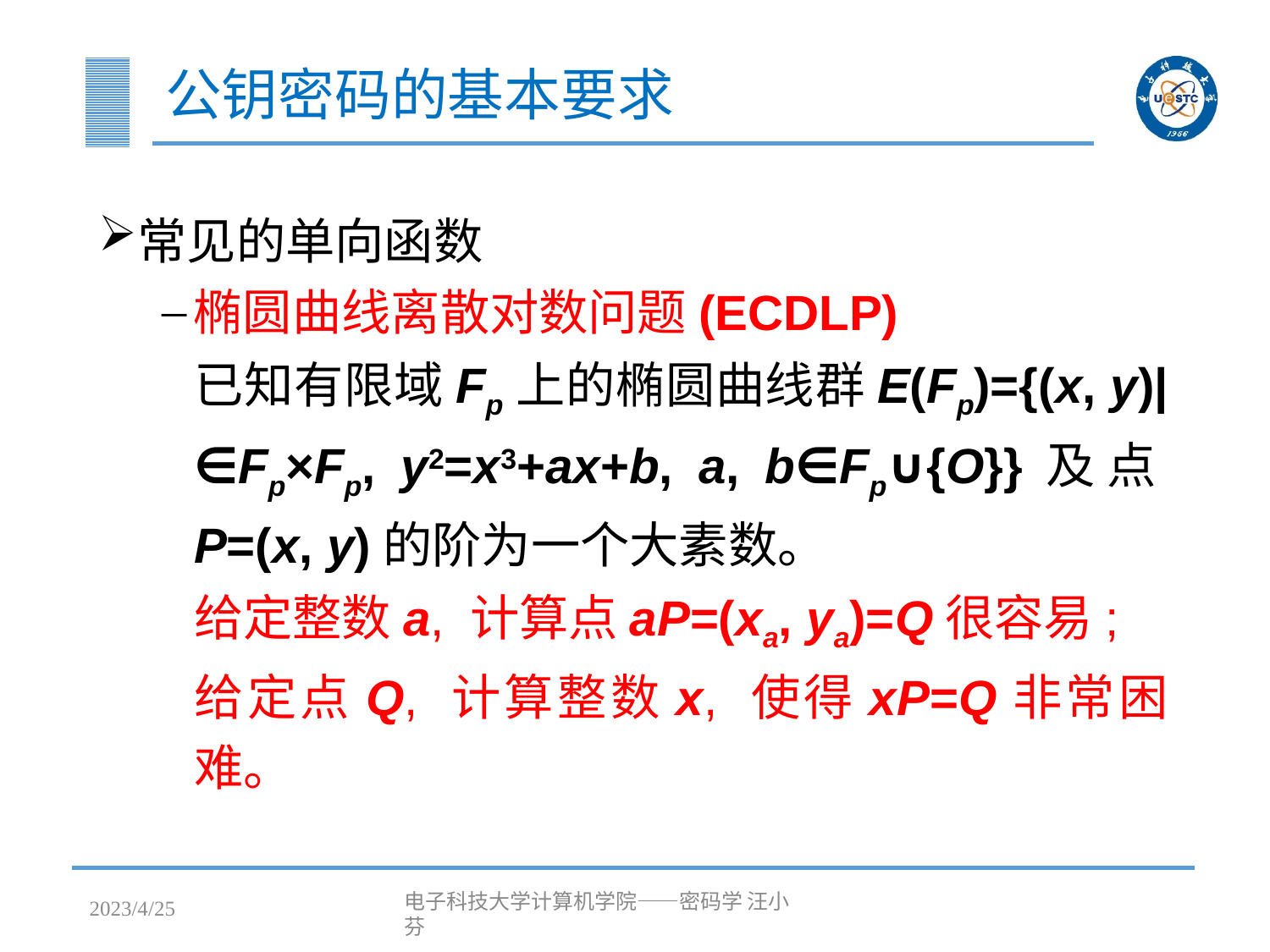

# 公钥密码的基本要求
常见的单向函数
椭圆曲线离散对数问题(ECDLP)
已知有限域Fp上的椭圆曲线群E(Fp)={(x, y)|∈Fp×Fp, y2=x3+ax+b, a, b∈Fp∪{O}}及点P=(x, y)的阶为一个大素数。
给定整数a, 计算点aP=(xa, ya)=Q很容易;
给定点Q, 计算整数x, 使得xP=Q非常困难。

2023/4/25
电子科技大学计算机学院——密码学 汪小芬